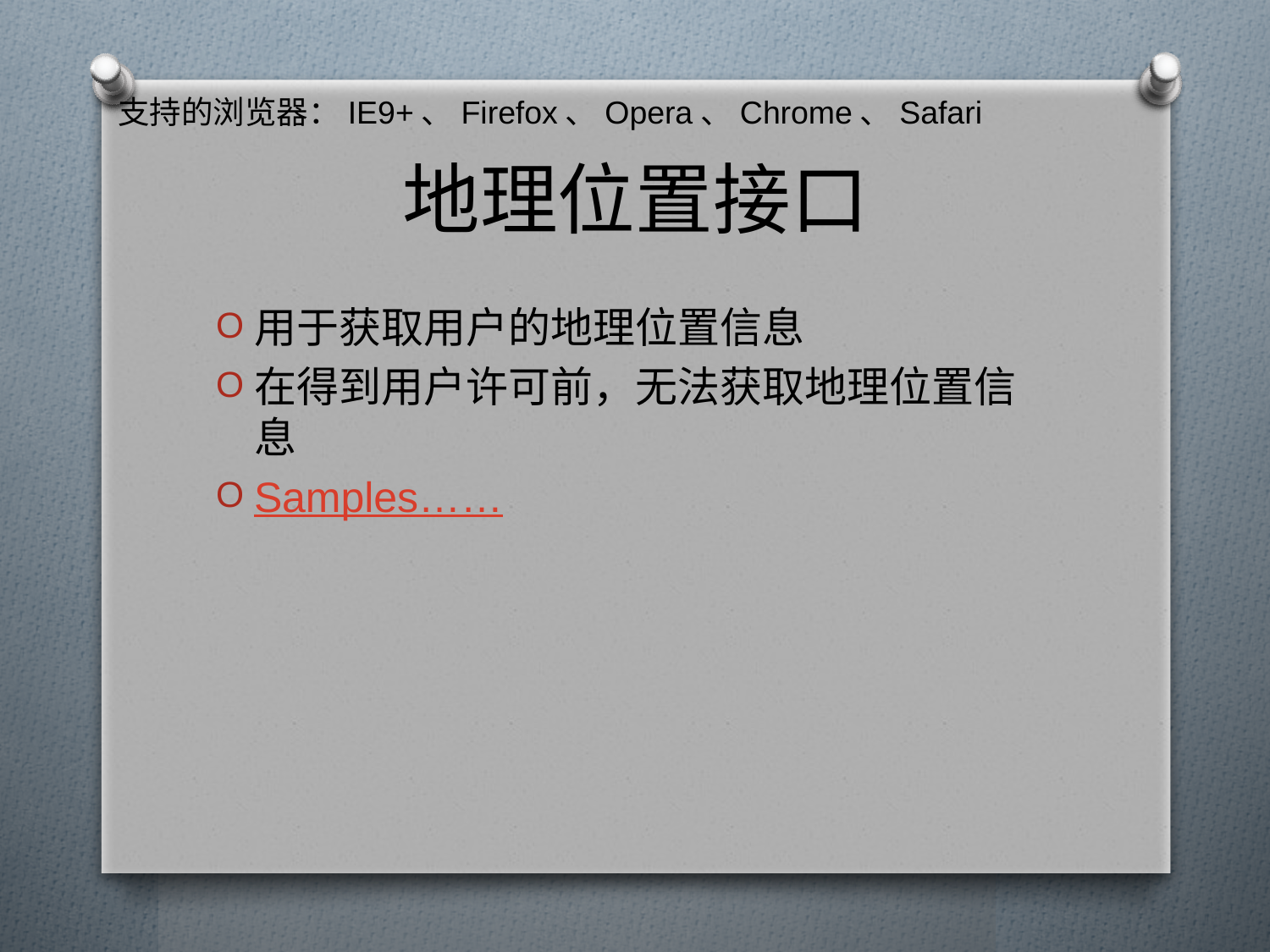

支持的浏览器：IE9+、Firefox、Opera、Chrome、Safari
# 地理位置接口
用于获取用户的地理位置信息
在得到用户许可前，无法获取地理位置信息
Samples……